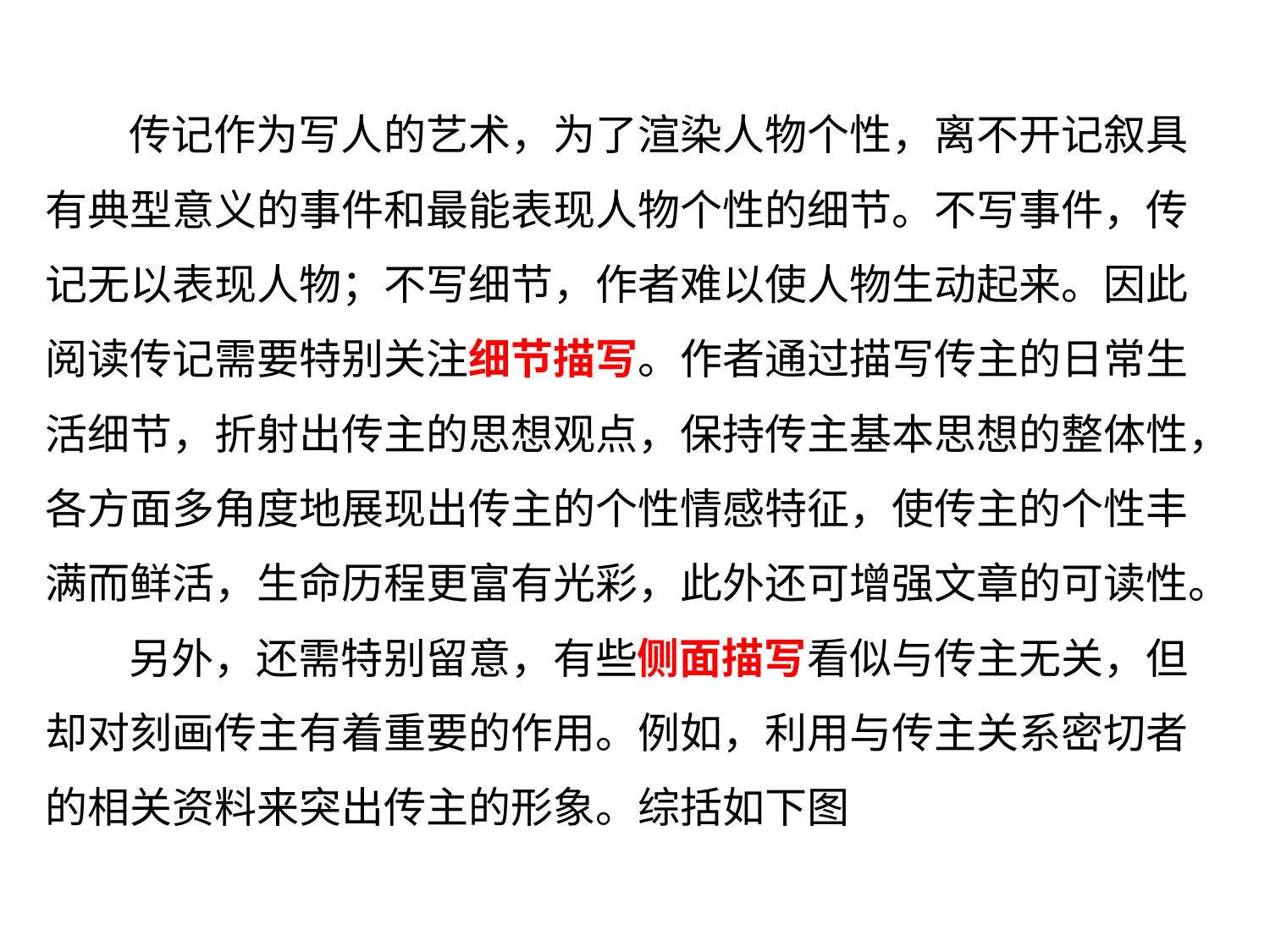

传记作为写人的艺术，为了渲染人物个性，离不开记叙具

有典型意义的事件和最能表现人物个性的细节。不写事件，传

记无以表现人物；不写细节，作者难以使人物生动起来。因此

阅读传记需要特别关注细节描写。作者通过描写传主的日常生

活细节，折射出传主的思想观点，保持传主基本思想的整体性，

各方面多角度地展现出传主的个性情感特征，使传主的个性丰

满而鲜活，生命历程更富有光彩，此外还可增强文章的可读性。

	另外，还需特别留意，有些侧面描写看似与传主无关，但

却对刻画传主有着重要的作用。例如，利用与传主关系密切者

的相关资料来突出传主的形象。综括如下图